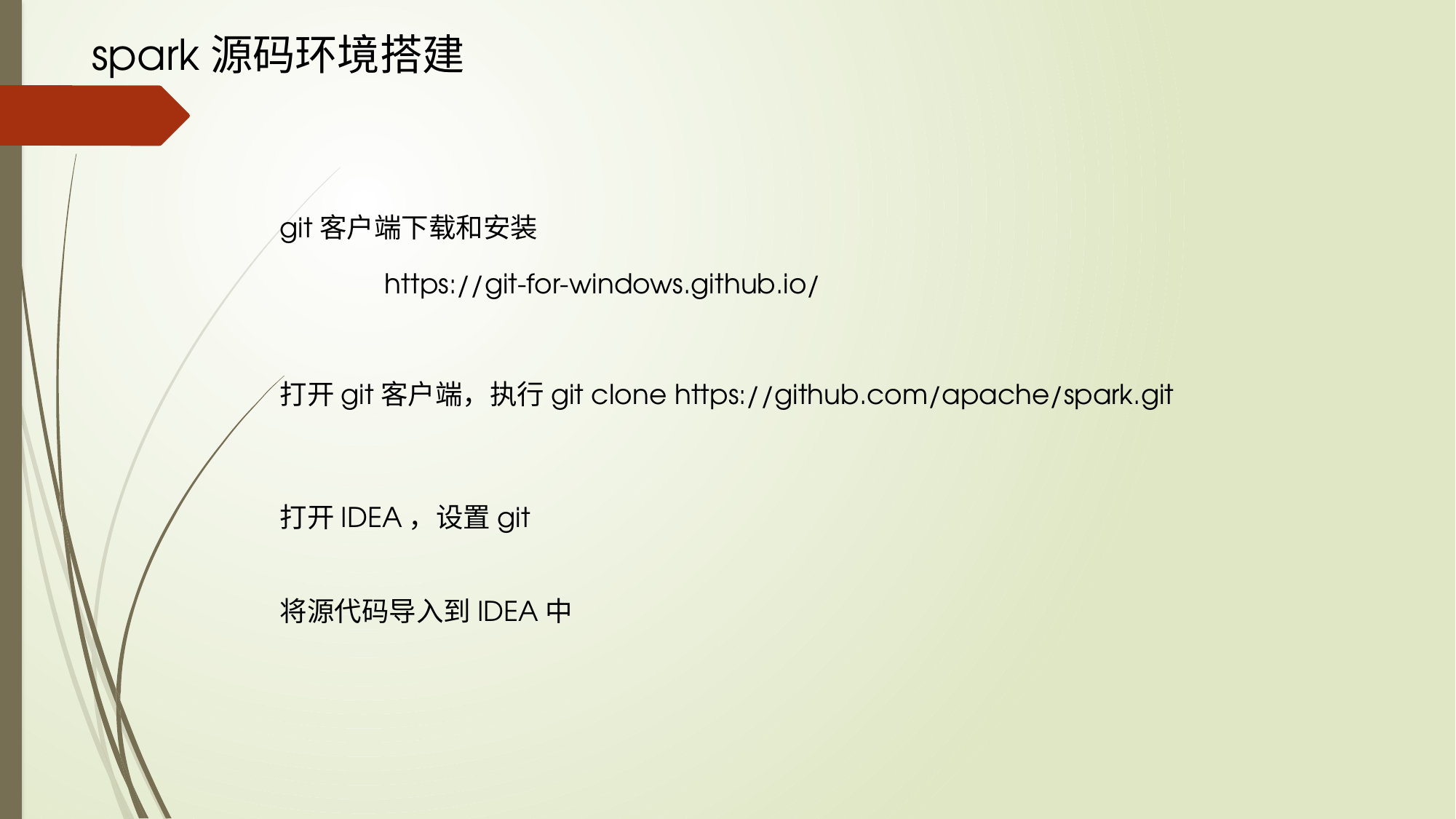

spark源码环境搭建
git客户端下载和安装
https://git-for-windows.github.io/
打开git客户端，执行git clone https://github.com/apache/spark.git
打开IDEA，设置git
将源代码导入到IDEA中